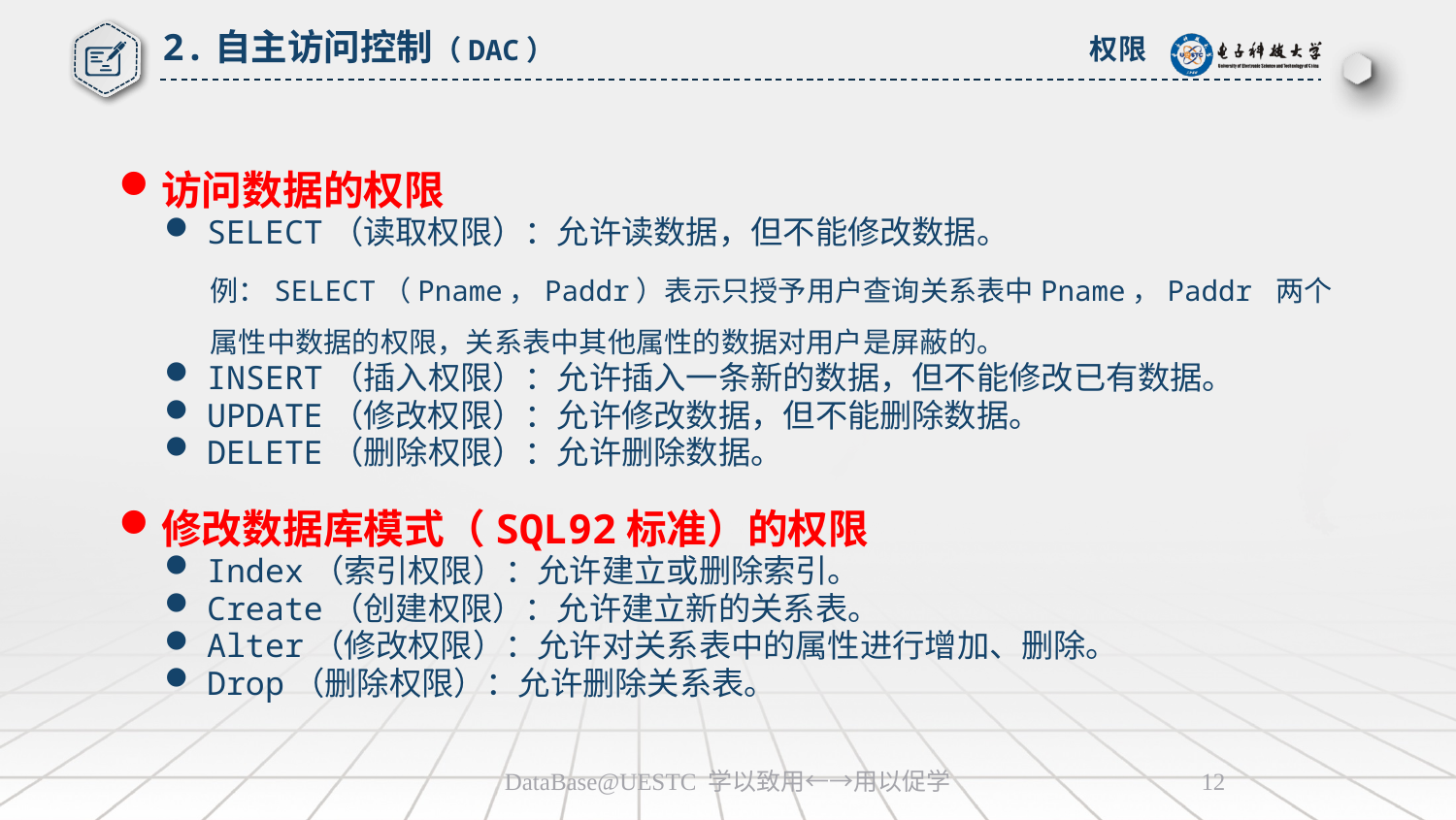

# 2.自主访问控制（DAC）
权限
访问数据的权限
SELECT（读取权限）：允许读数据，但不能修改数据。
例：SELECT（Pname，Paddr）表示只授予用户查询关系表中Pname，Paddr 两个属性中数据的权限，关系表中其他属性的数据对用户是屏蔽的。
INSERT（插入权限）：允许插入一条新的数据，但不能修改已有数据。
UPDATE（修改权限）：允许修改数据，但不能删除数据。
DELETE（删除权限）：允许删除数据。
修改数据库模式（SQL92标准）的权限
Index（索引权限）：允许建立或删除索引。
Create（创建权限）：允许建立新的关系表。
Alter（修改权限）：允许对关系表中的属性进行增加、删除。
Drop（删除权限）：允许删除关系表。

DataBase@UESTC 学以致用←→用以促学
12